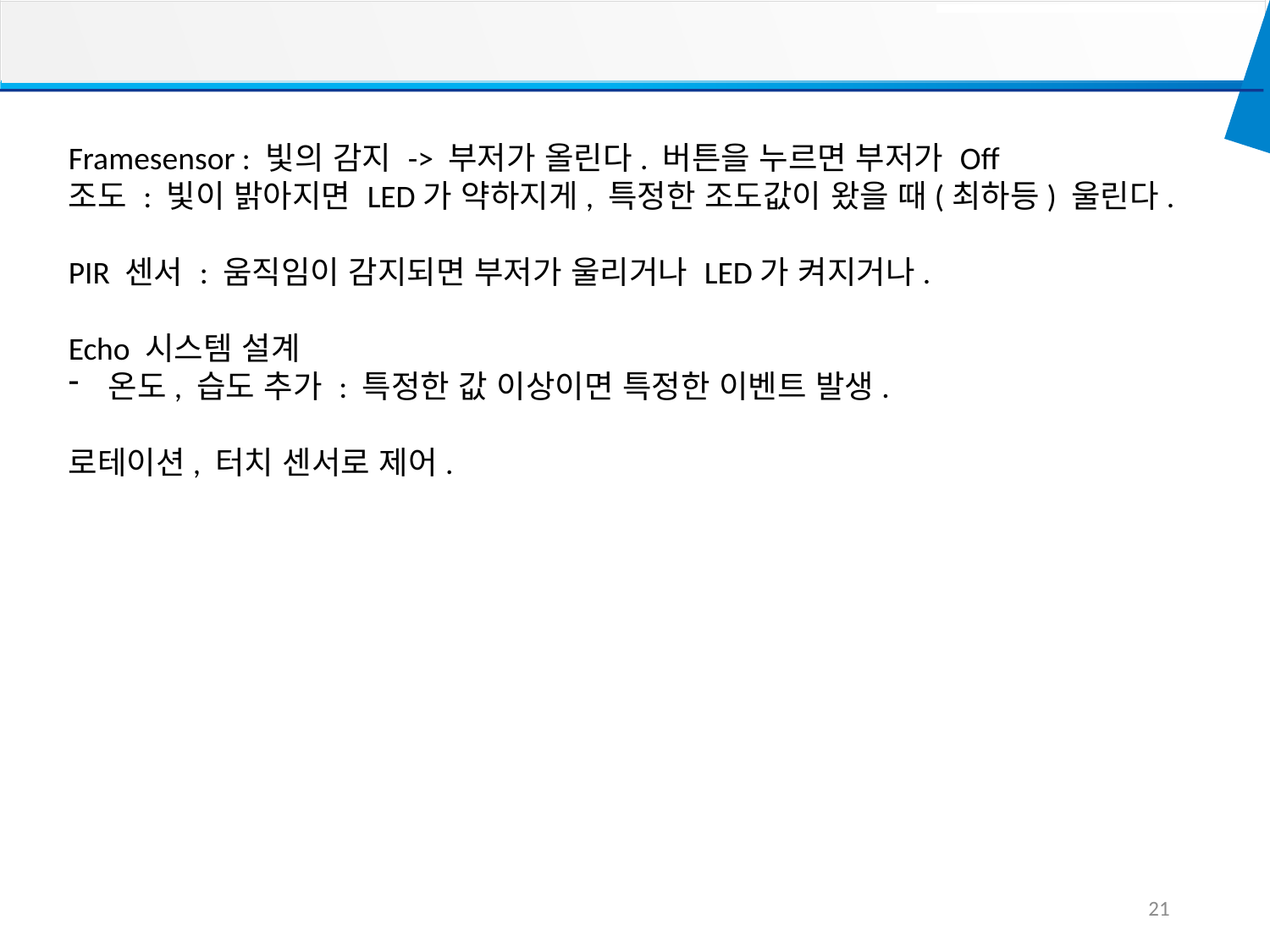

Framesensor : 빛의 감지 -> 부저가 올린다. 버튼을 누르면 부저가 Off
조도 : 빛이 밝아지면 LED가 약하지게, 특정한 조도값이 왔을 때(최하등) 울린다.

PIR 센서 : 움직임이 감지되면 부저가 울리거나 LED가 켜지거나.

Echo 시스템 설계
온도, 습도 추가 : 특정한 값 이상이면 특정한 이벤트 발생.

로테이션, 터치 센서로 제어.
21